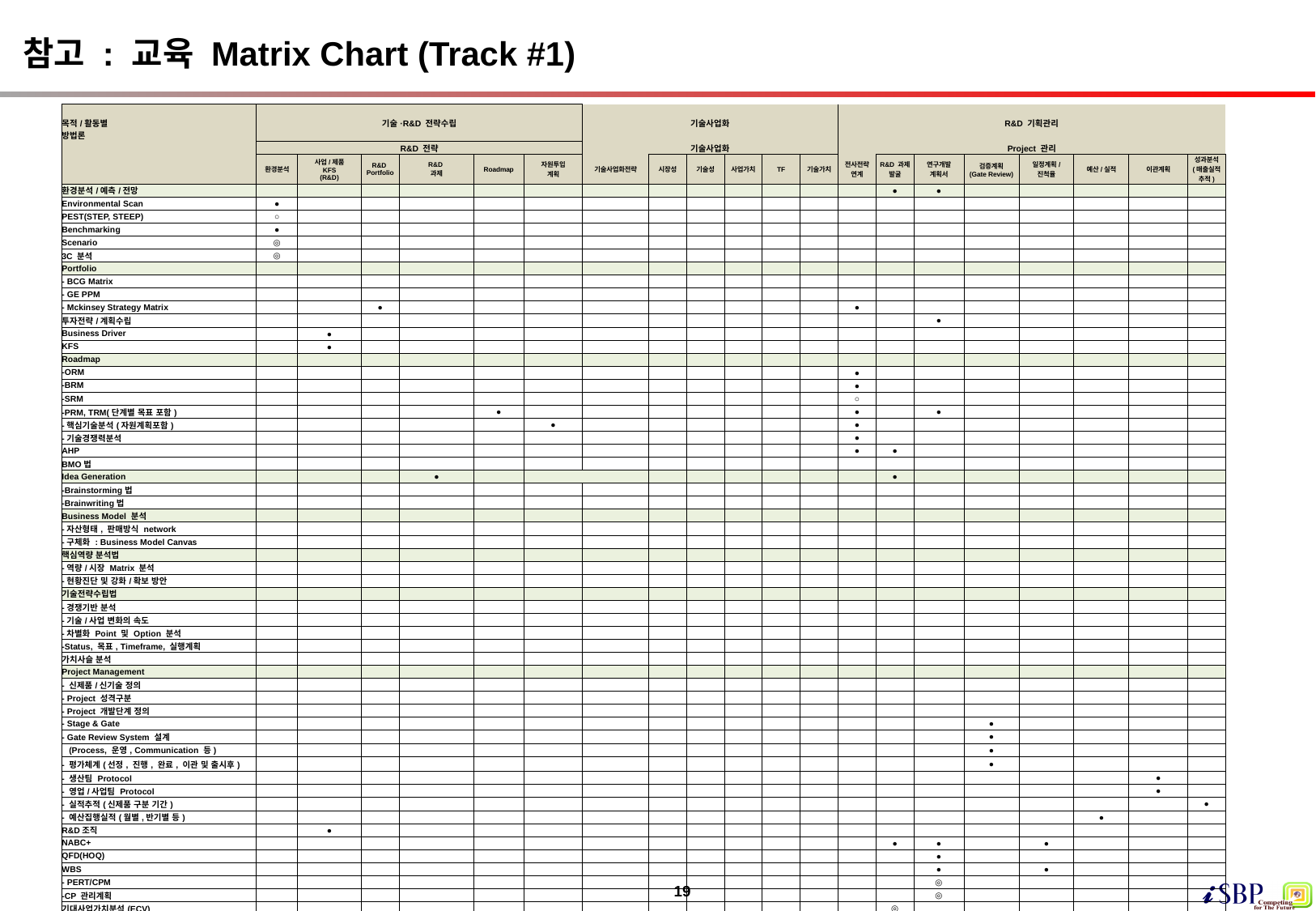

참고 : 교육 Matrix Chart (Track #1)
| 목적/활동별 방법론 | 기술·R&D 전략수립 |  |  |  |  |  | 기술사업화 |  |  |  |  |  | R&D 기획관리 |  |  |  |  |  |  |  |
| --- | --- | --- | --- | --- | --- | --- | --- | --- | --- | --- | --- | --- | --- | --- | --- | --- | --- | --- | --- | --- |
|  | R&D 전략 |  |  |  |  |  | 기술사업화 |  |  |  |  |  | Project 관리 |  |  |  |  |  |  |  |
|  | 환경분석 | 사업/제품 KFS (R&D) | R&D Portfolio | R&D 과제 | Roadmap | 자원투입 계획 | 기술사업화전략 | 시장성 | 기술성 | 사업가치 | TF | 기술가치 | 전사전략 연계 | R&D 과제 발굴 | 연구개발 계획서 | 검증계획 (Gate Review) | 일정계획/ 진척율 | 예산/실적 | 이관계획 | 성과분석 (매출실적 추적) |
| 환경분석/예측/전망 |  |  |  |  |  |  |  |  |  |  |  |  |  | ● | ● |  |  |  |  |  |
| Environmental Scan | ● |  |  |  |  |  |  |  |  |  |  |  |  |  |  |  |  |  |  |  |
| PEST(STEP, STEEP) | ○ |  |  |  |  |  |  |  |  |  |  |  |  |  |  |  |  |  |  |  |
| Benchmarking | ● |  |  |  |  |  |  |  |  |  |  |  |  |  |  |  |  |  |  |  |
| Scenario | ◎ |  |  |  |  |  |  |  |  |  |  |  |  |  |  |  |  |  |  |  |
| 3C 분석 | ◎ |  |  |  |  |  |  |  |  |  |  |  |  |  |  |  |  |  |  |  |
| Portfolio |  |  |  |  |  |  |  |  |  |  |  |  |  |  |  |  |  |  |  |  |
| - BCG Matrix |  |  |  |  |  |  |  |  |  |  |  |  |  |  |  |  |  |  |  |  |
| - GE PPM |  |  |  |  |  |  |  |  |  |  |  |  |  |  |  |  |  |  |  |  |
| - Mckinsey Strategy Matrix |  |  | ● |  |  |  |  |  |  |  |  |  | ● |  |  |  |  |  |  |  |
| 투자전략/계획수립 |  |  |  |  |  |  |  |  |  |  |  |  |  |  | ● |  |  |  |  |  |
| Business Driver |  | ● |  |  |  |  |  |  |  |  |  |  |  |  |  |  |  |  |  |  |
| KFS |  | ● |  |  |  |  |  |  |  |  |  |  |  |  |  |  |  |  |  |  |
| Roadmap |  |  |  |  |  |  |  |  |  |  |  |  |  |  |  |  |  |  |  |  |
| -ORM |  |  |  |  |  |  |  |  |  |  |  |  | ● |  |  |  |  |  |  |  |
| -BRM |  |  |  |  |  |  |  |  |  |  |  |  | ● |  |  |  |  |  |  |  |
| -SRM |  |  |  |  |  |  |  |  |  |  |  |  | ○ |  |  |  |  |  |  |  |
| -PRM, TRM(단계별 목표 포함) |  |  |  |  | ● |  |  |  |  |  |  |  | ● |  | ● |  |  |  |  |  |
| -핵심기술분석(자원계획포함) |  |  |  |  |  | ● |  |  |  |  |  |  | ● |  |  |  |  |  |  |  |
| -기술경쟁력분석 |  |  |  |  |  |  |  |  |  |  |  |  | ● |  |  |  |  |  |  |  |
| AHP |  |  |  |  |  |  |  |  |  |  |  |  | ● | ● |  |  |  |  |  |  |
| BMO법 |  |  |  |  |  |  |  |  |  |  |  |  |  |  |  |  |  |  |  |  |
| Idea Generation |  |  |  | ● |  |  |  |  |  |  |  |  |  | ● |  |  |  |  |  |  |
| -Brainstorming법 |  |  |  |  |  |  |  |  |  |  |  |  |  |  |  |  |  |  |  |  |
| -Brainwriting법 |  |  |  |  |  |  |  |  |  |  |  |  |  |  |  |  |  |  |  |  |
| Business Model 분석 |  |  |  |  |  |  |  |  |  |  |  |  |  |  |  |  |  |  |  |  |
| -자산형태, 판매방식 network |  |  |  |  |  |  |  |  |  |  |  |  |  |  |  |  |  |  |  |  |
| -구체화 : Business Model Canvas |  |  |  |  |  |  |  |  |  |  |  |  |  |  |  |  |  |  |  |  |
| 핵심역량 분석법 |  |  |  |  |  |  |  |  |  |  |  |  |  |  |  |  |  |  |  |  |
| -역량/시장 Matrix 분석 |  |  |  |  |  |  |  |  |  |  |  |  |  |  |  |  |  |  |  |  |
| -현황진단 및 강화/확보 방안 |  |  |  |  |  |  |  |  |  |  |  |  |  |  |  |  |  |  |  |  |
| 기술전략수립법 |  |  |  |  |  |  |  |  |  |  |  |  |  |  |  |  |  |  |  |  |
| -경쟁기반 분석 |  |  |  |  |  |  |  |  |  |  |  |  |  |  |  |  |  |  |  |  |
| -기술/사업 변화의 속도 |  |  |  |  |  |  |  |  |  |  |  |  |  |  |  |  |  |  |  |  |
| -차별화 Point 및 Option 분석 |  |  |  |  |  |  |  |  |  |  |  |  |  |  |  |  |  |  |  |  |
| -Status, 목표, Timeframe, 실행계획 |  |  |  |  |  |  |  |  |  |  |  |  |  |  |  |  |  |  |  |  |
| 가치사슬 분석 |  |  |  |  |  |  |  |  |  |  |  |  |  |  |  |  |  |  |  |  |
| Project Management |  |  |  |  |  |  |  |  |  |  |  |  |  |  |  |  |  |  |  |  |
| - 신제품/신기술 정의 |  |  |  |  |  |  |  |  |  |  |  |  |  |  |  |  |  |  |  |  |
| - Project 성격구분 |  |  |  |  |  |  |  |  |  |  |  |  |  |  |  |  |  |  |  |  |
| - Project 개발단계 정의 |  |  |  |  |  |  |  |  |  |  |  |  |  |  |  |  |  |  |  |  |
| - Stage & Gate |  |  |  |  |  |  |  |  |  |  |  |  |  |  |  | ● |  |  |  |  |
| - Gate Review System 설계 |  |  |  |  |  |  |  |  |  |  |  |  |  |  |  | ● |  |  |  |  |
| (Process, 운영, Communication 등) |  |  |  |  |  |  |  |  |  |  |  |  |  |  |  | ● |  |  |  |  |
| - 평가체계(선정, 진행, 완료, 이관 및 출시후) |  |  |  |  |  |  |  |  |  |  |  |  |  |  |  | ● |  |  |  |  |
| - 생산팀 Protocol |  |  |  |  |  |  |  |  |  |  |  |  |  |  |  |  |  |  | ● |  |
| - 영업/사업팀 Protocol |  |  |  |  |  |  |  |  |  |  |  |  |  |  |  |  |  |  | ● |  |
| - 실적추적(신제품 구분 기간) |  |  |  |  |  |  |  |  |  |  |  |  |  |  |  |  |  |  |  | ● |
| - 예산집행실적(월별,반기별 등) |  |  |  |  |  |  |  |  |  |  |  |  |  |  |  |  |  | ● |  |  |
| R&D조직 |  | ● |  |  |  |  |  |  |  |  |  |  |  |  |  |  |  |  |  |  |
| NABC+ |  |  |  |  |  |  |  |  |  |  |  |  |  | ● | ● |  | ● |  |  |  |
| QFD(HOQ) |  |  |  |  |  |  |  |  |  |  |  |  |  |  | ● |  |  |  |  |  |
| WBS |  |  |  |  |  |  |  |  |  |  |  |  |  |  | ● |  | ● |  |  |  |
| - PERT/CPM |  |  |  |  |  |  |  |  |  |  |  |  |  |  | ◎ |  |  |  |  |  |
| -CP 관리계획 |  |  |  |  |  |  |  |  |  |  |  |  |  |  | ◎ |  |  |  |  |  |
| 기대사업가치분석(ECV) |  |  |  |  |  |  |  |  |  |  |  |  |  | ◎ |  |  |  |  |  |  |
| 순현재가치분석(NPV) |  |  |  |  |  |  |  |  |  |  |  |  |  | ○ |  |  |  |  |  |  |
| MBO 및 KPI 설계 |  |  |  |  |  |  |  |  |  |  |  |  |  |  |  |  |  |  |  |  |
| - OKR |  |  |  |  |  |  |  |  |  |  |  |  |  |  |  |  |  |  |  |  |
| - MBO |  |  |  |  |  |  |  |  |  |  |  |  |  |  | ◎ |  |  |  |  |  |
| - Balanced Scorecard(BSC) |  |  |  |  |  |  |  |  |  |  |  |  |  |  |  |  |  |  |  |  |
| Risk Management |  |  |  |  |  |  |  |  |  |  |  |  |  |  |  |  |  |  |  |  |
| - Matrix 방식 |  |  |  |  |  |  |  |  |  |  |  |  |  |  |  |  |  |  |  |  |
| - Cause-Effect 방식 |  |  |  |  |  |  |  |  |  |  |  |  |  |  |  |  |  |  |  |  |
| - Risk Map |  |  |  |  |  |  |  |  |  |  |  |  |  |  |  |  |  |  |  |  |
| - Key Risk Indictor 도출 |  |  |  |  |  |  |  |  |  |  |  |  |  |  |  |  |  |  |  |  |
| - 조기경보체계 설계 |  |  |  |  |  |  |  |  |  |  |  |  |  |  |  |  |  |  |  |  |
19